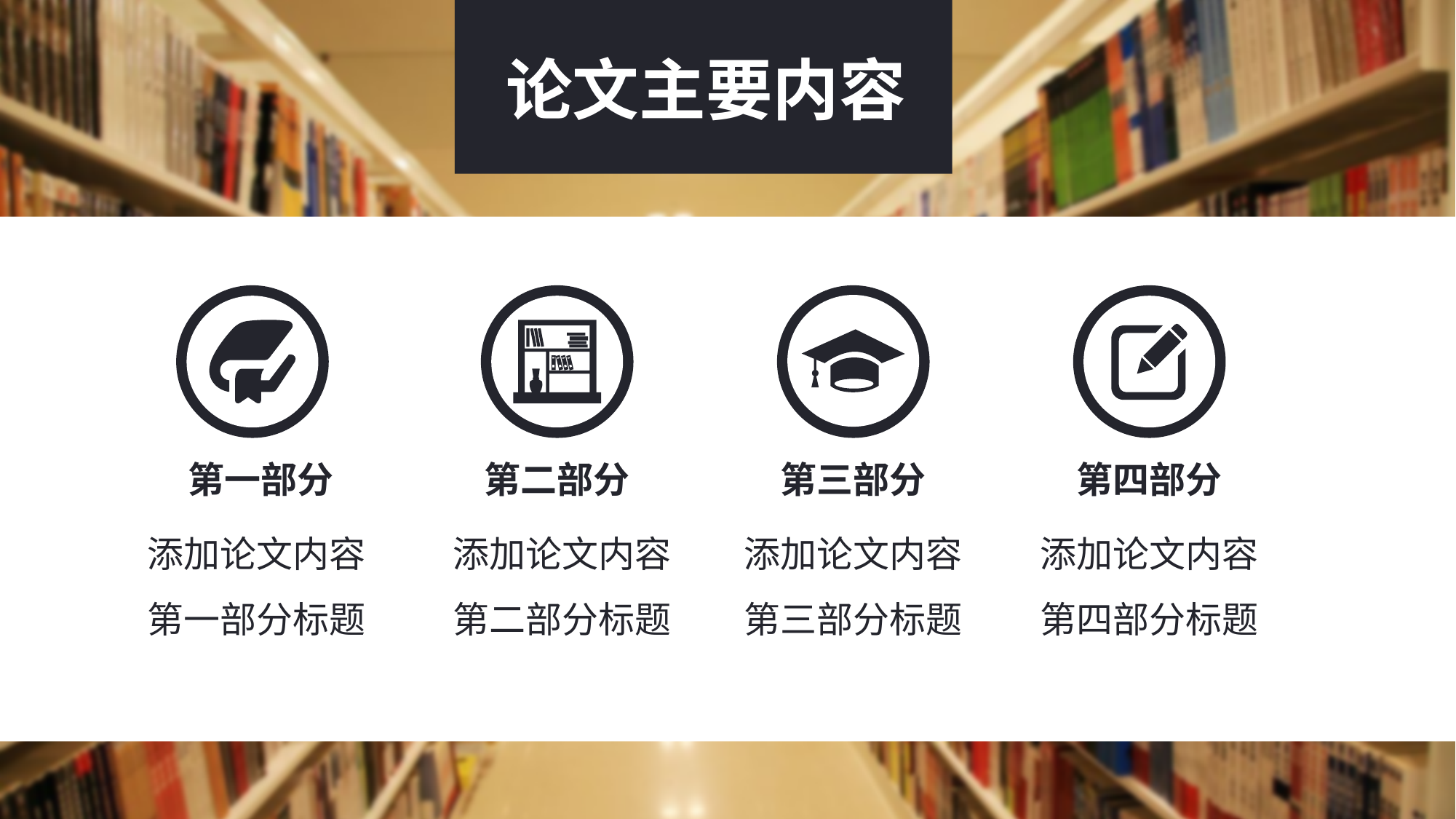

论文主要内容

第一部分
第二部分
第三部分
第四部分
添加论文内容第一部分标题
添加论文内容第二部分标题
添加论文内容第三部分标题
添加论文内容第四部分标题